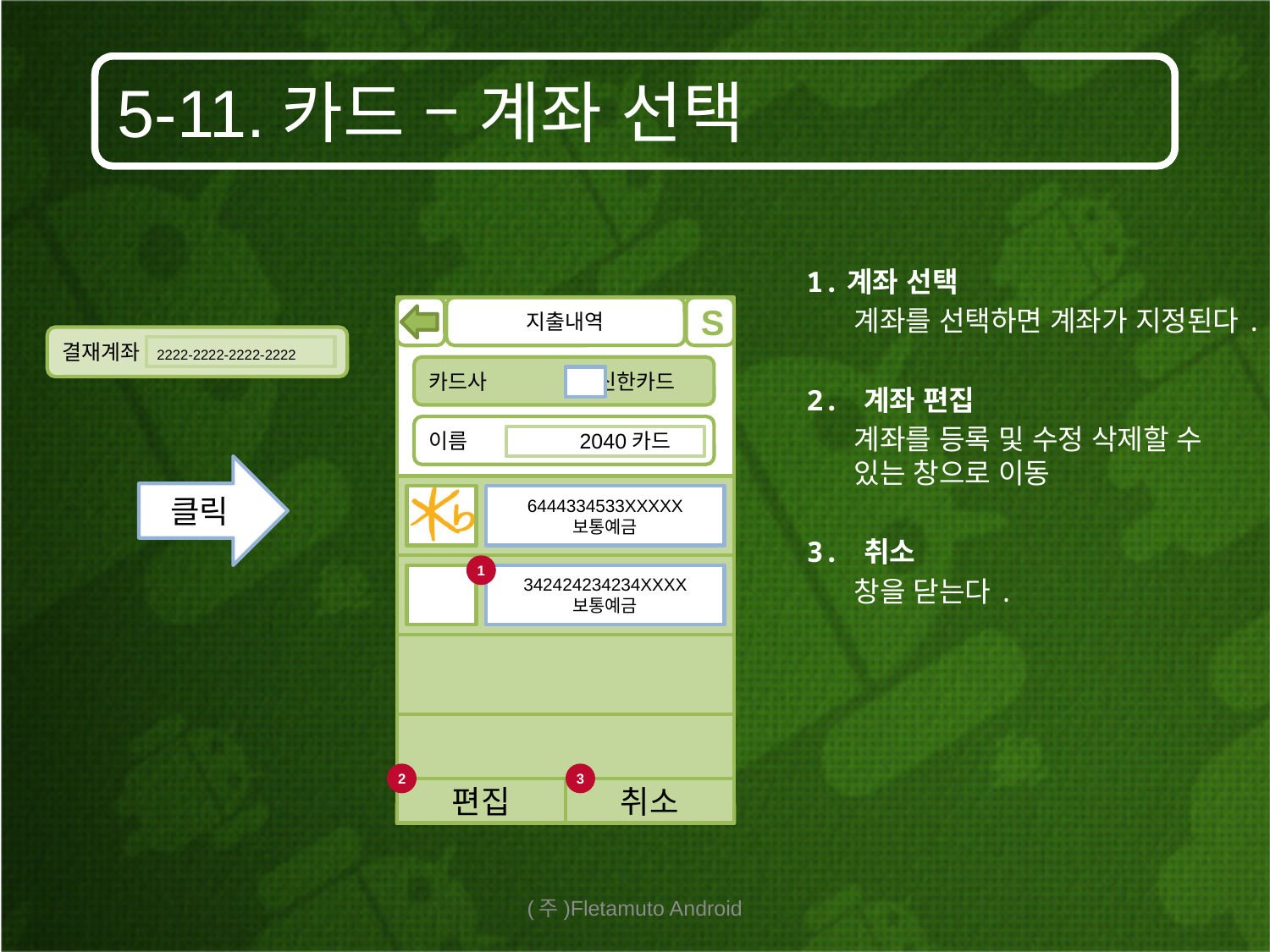

# 5-11.카드 – 계좌 선택

1.계좌 선택
	계좌를 선택하면 계좌가 지정된다.

2. 계좌 편집
	계좌를 등록 및 수정 삭제할 수 있는 창으로 이동

3. 취소
	창을 닫는다.

지출내역
S
결재계좌  2222-2222-2222-2222

카드사	       신한카드

이름                  2040카드

클릭

번호 1111-1111-1111-1111
금액                   \0

6444334533XXXXX
보통예금
결제계좌  2222-2222-2222-2222

금액                   \0
1

342424234234XXXX
보통예금

지출방법
계좌

카드

현금

2
3
편집
취소
자주 사용되는 지출
(주)Fletamuto Android